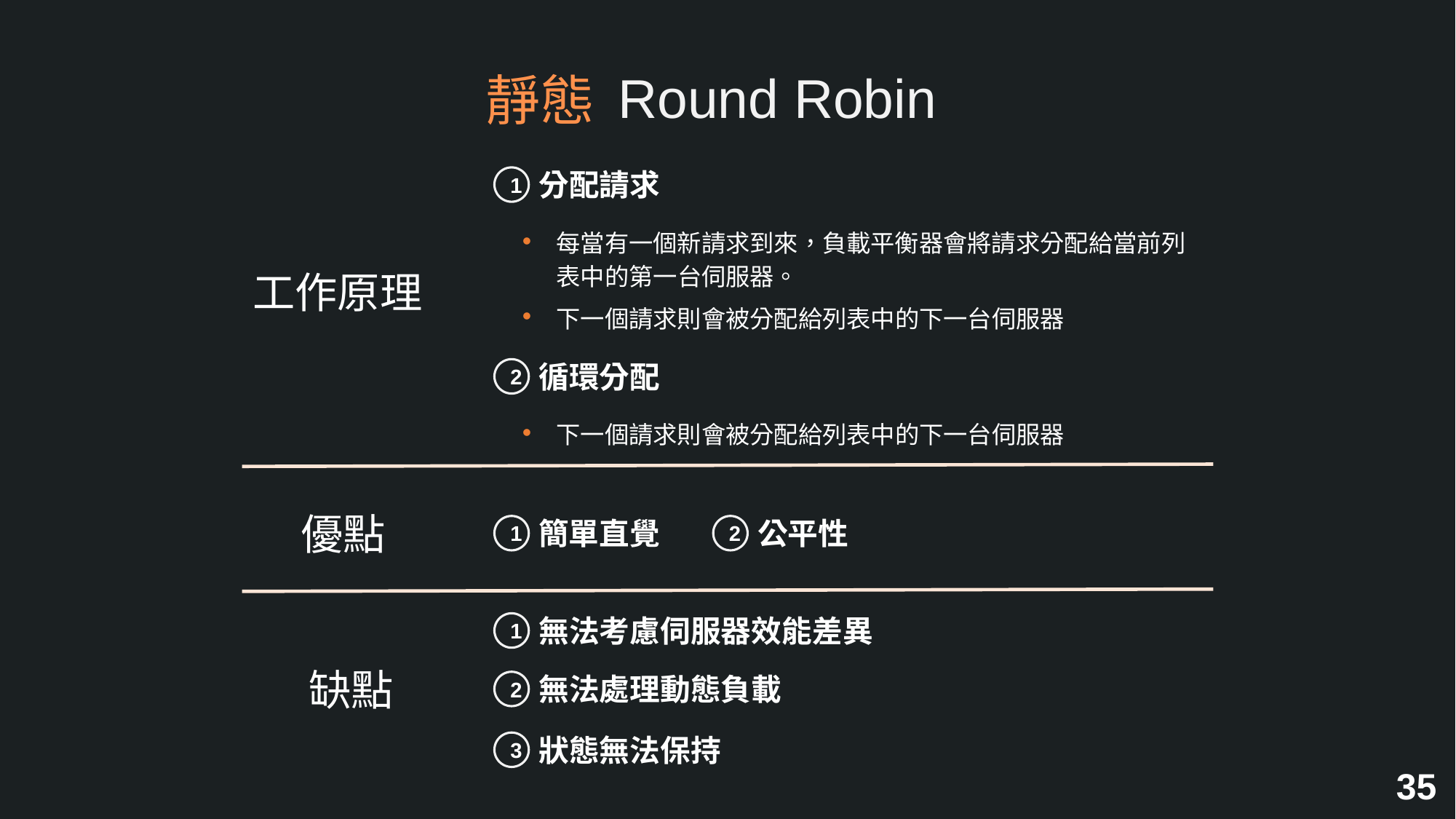

Round Robin
靜態
分配請求
1
每當有一個新請求到來，負載平衡器會將請求分配給當前列表中的第一台伺服器。
下一個請求則會被分配給列表中的下一台伺服器
工作原理
循環分配
2
下一個請求則會被分配給列表中的下一台伺服器
優點
簡單直覺
1
公平性
2
無法考慮伺服器效能差異
1
缺點
無法處理動態負載
2
狀態無法保持
3
35